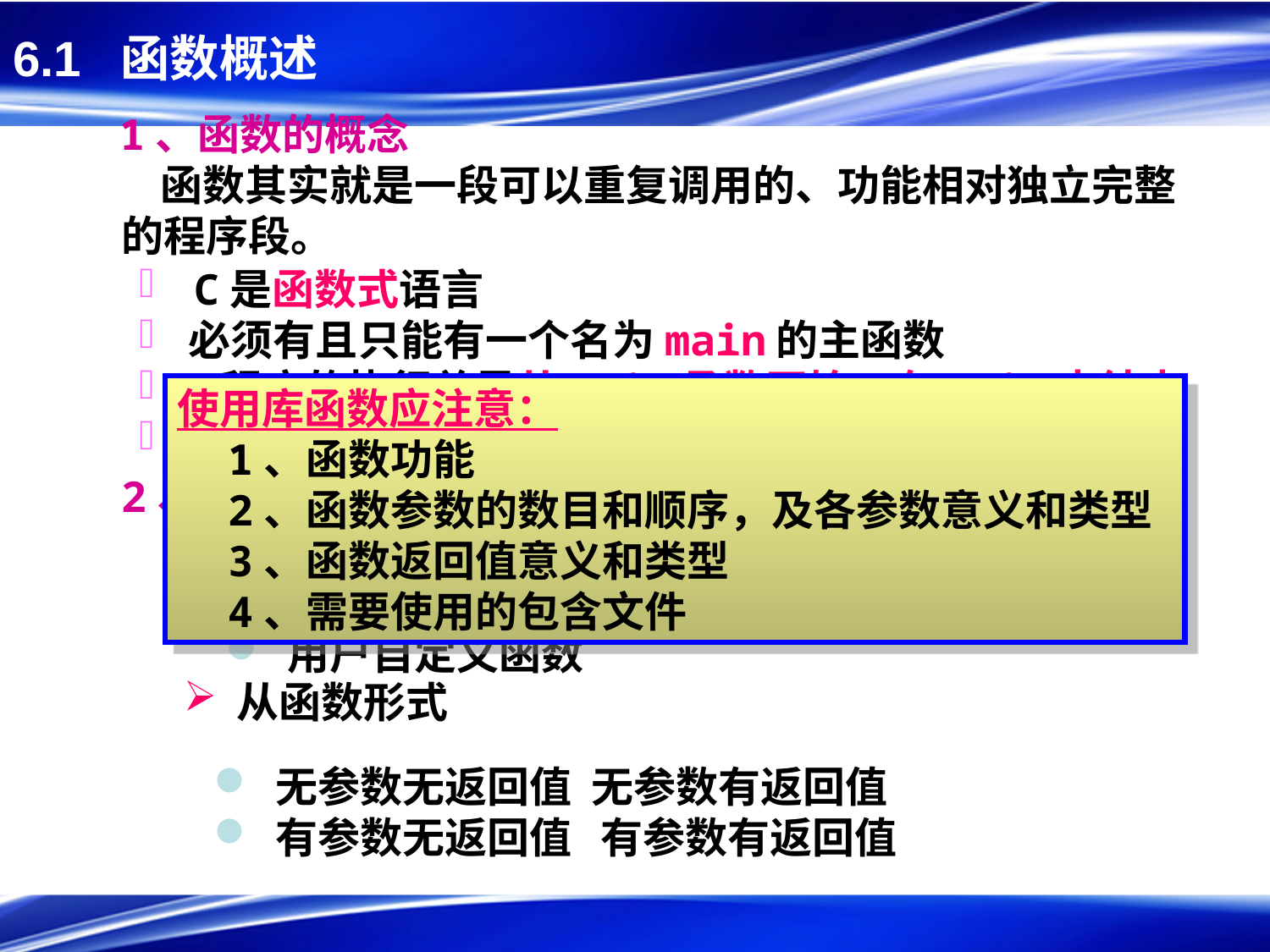

# 6.1  函数概述
1、函数的概念
   函数其实就是一段可以重复调用的、功能相对独立完整的程序段。
 C是函数式语言
 必须有且只能有一个名为main的主函数
 C程序的执行总是从main函数开始，在main中结束
 函数不能嵌套定义,可以嵌套调用
使用库函数应注意：
  1、函数功能
  2、函数参数的数目和顺序，及各参数意义和类型
  3、函数返回值意义和类型
  4、需要使用的包含文件
2、函数的分类
 从用户角度
 标准函数（库函数）：由系统提供
 用户自定义函数
 从函数形式
 无参数无返回值  无参数有返回值
 有参数无返回值   有参数有返回值